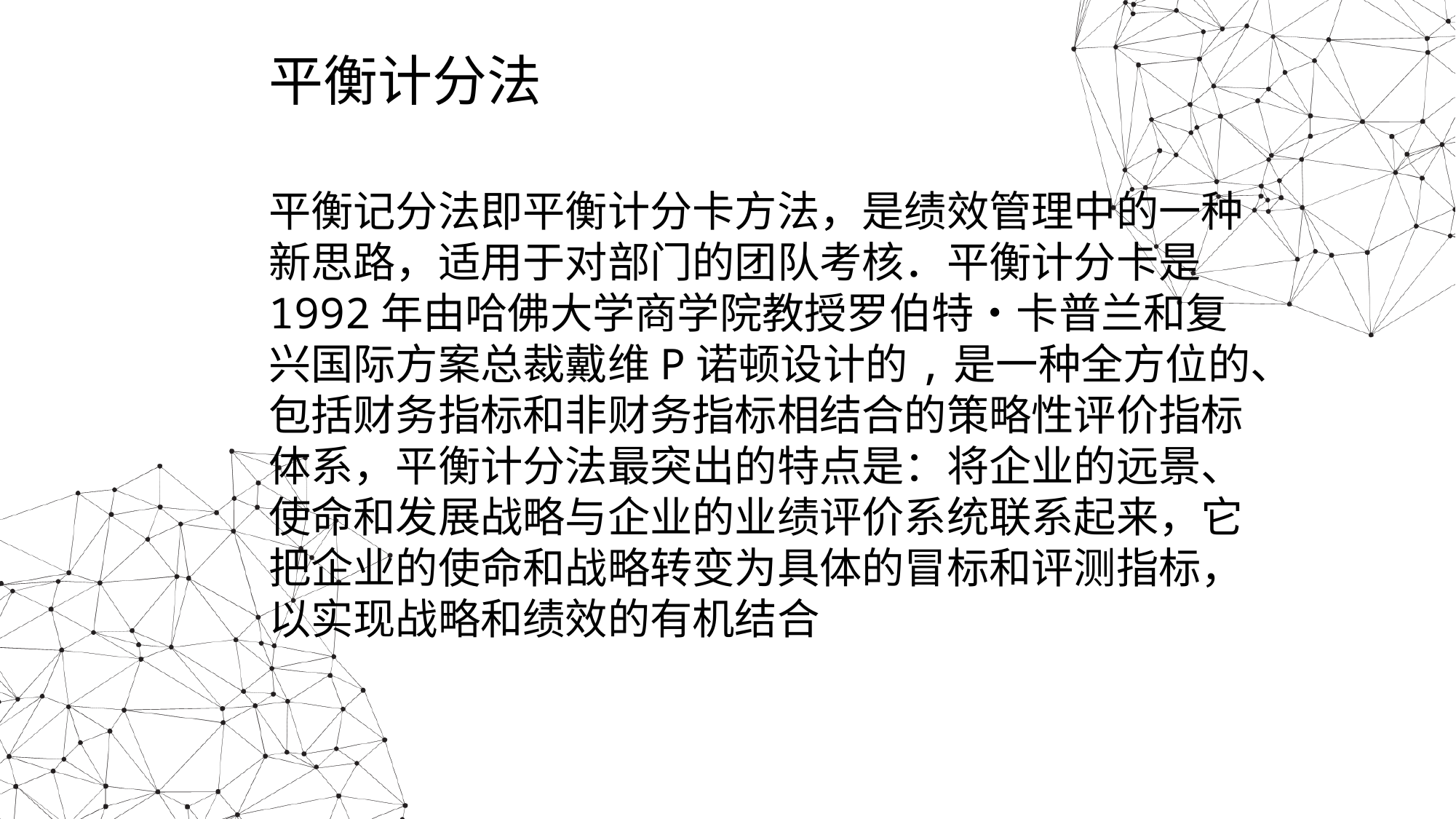

平衡计分法
平衡记分法即平衡计分卡方法，是绩效管理中的一种新思路，适用于对部门的团队考核．平衡计分卡是1992年由哈佛大学商学院教授罗伯特•卡普兰和复兴国际方案总裁戴维P诺顿设计的,是一种全方位的、包括财务指标和非财务指标相结合的策略性评价指标体系，平衡计分法最突出的特点是：将企业的远景、使命和发展战略与企业的业绩评价系统联系起来，它把企业的使命和战略转变为具体的冒标和评测指标，以实现战略和绩效的有机结合